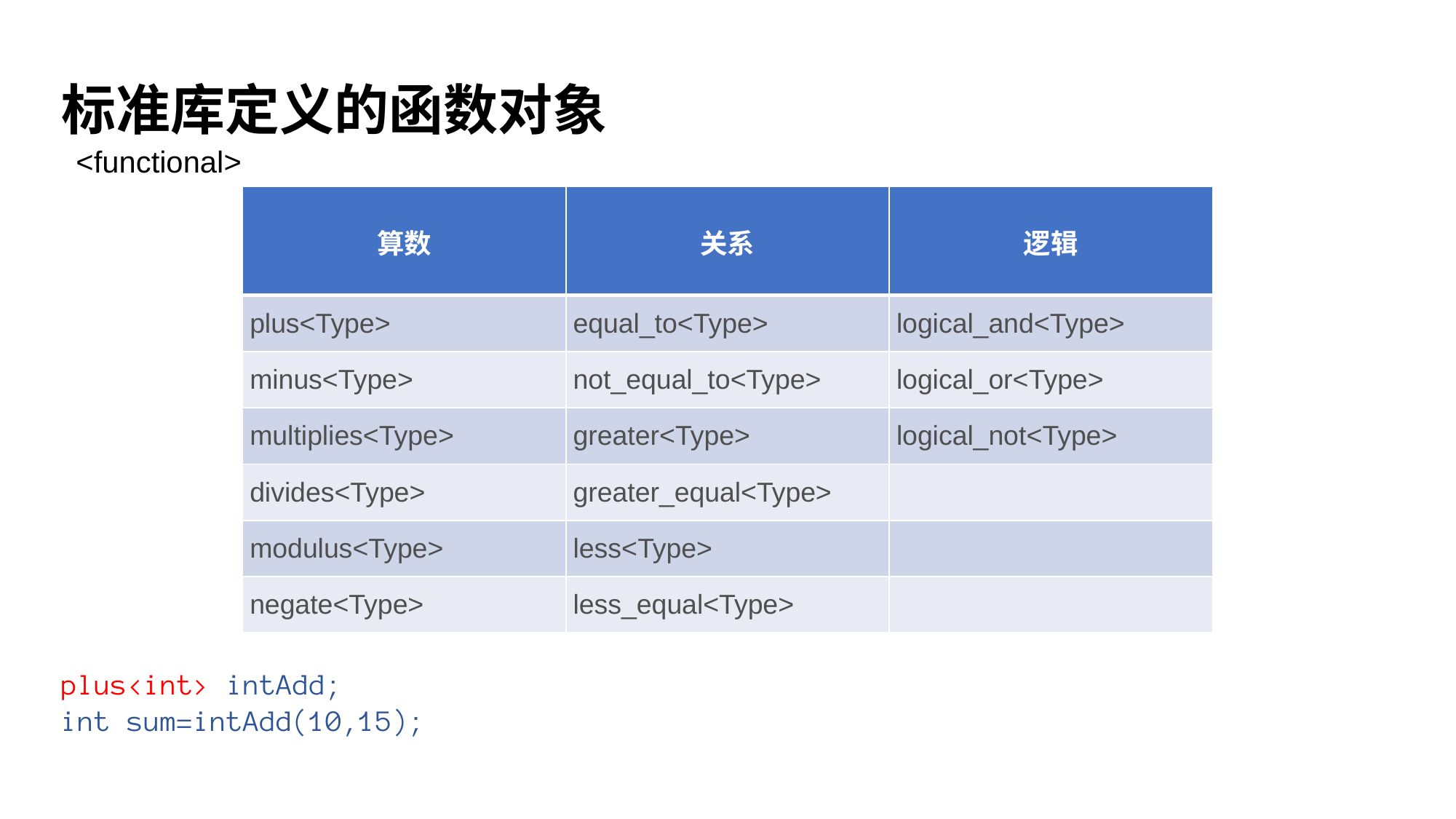

标准库定义的函数对象
<functional>
| 算数 | 关系 | 逻辑 |
| --- | --- | --- |
| plus<Type> | equal\_to<Type> | logical\_and<Type> |
| minus<Type> | not\_equal\_to<Type> | logical\_or<Type> |
| multiplies<Type> | greater<Type> | logical\_not<Type> |
| divides<Type> | greater\_equal<Type> |  |
| modulus<Type> | less<Type> |  |
| negate<Type> | less\_equal<Type> |  |
plus<int> intAdd;
int sum=intAdd(10,15);